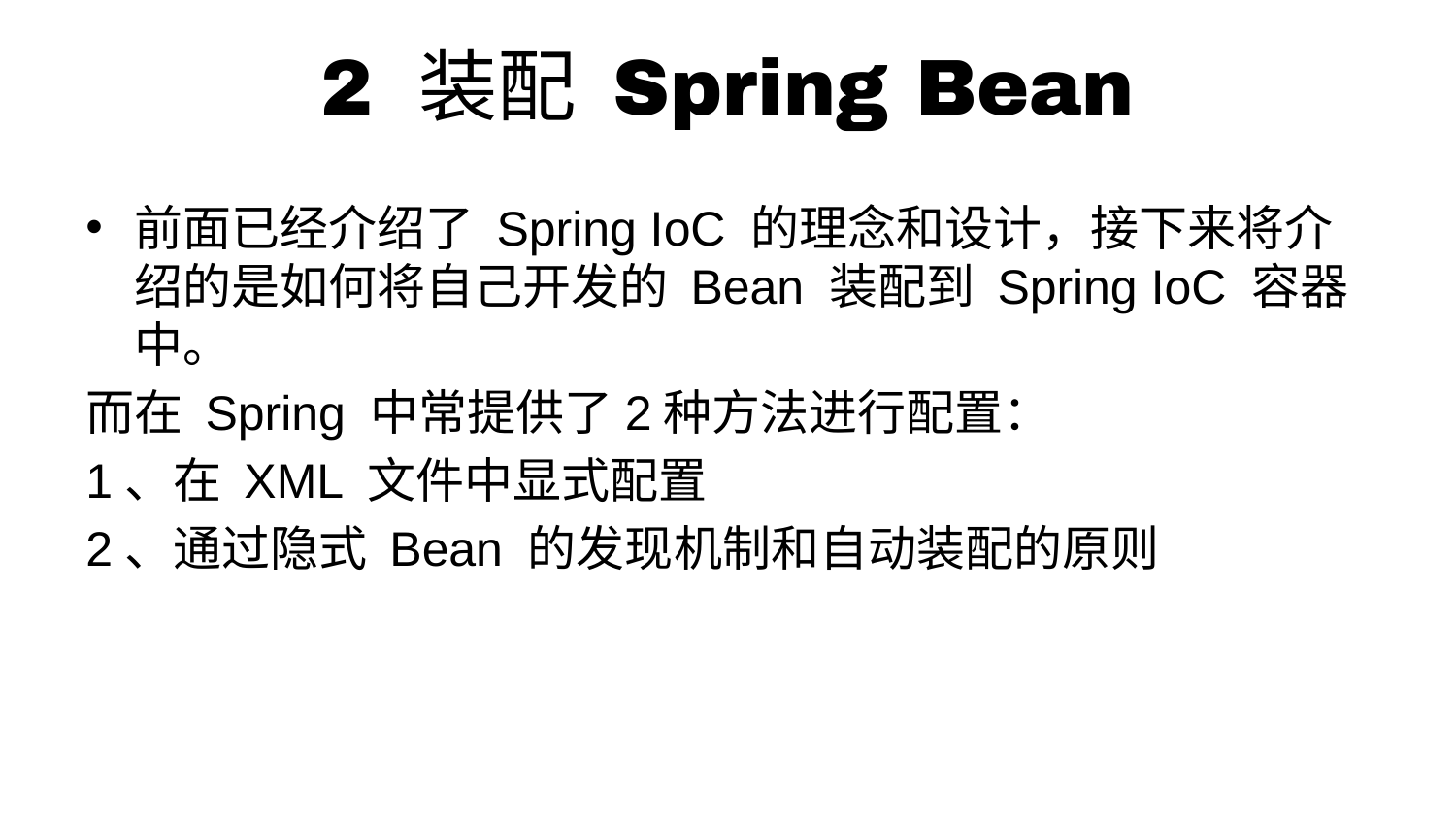

# 2 装配 Spring Bean
前面已经介绍了 Spring IoC 的理念和设计，接下来将介绍的是如何将自己开发的 Bean 装配到 Spring IoC 容器中。
而在 Spring 中常提供了2种方法进行配置：
1、在 XML 文件中显式配置
2、通过隐式 Bean 的发现机制和自动装配的原则